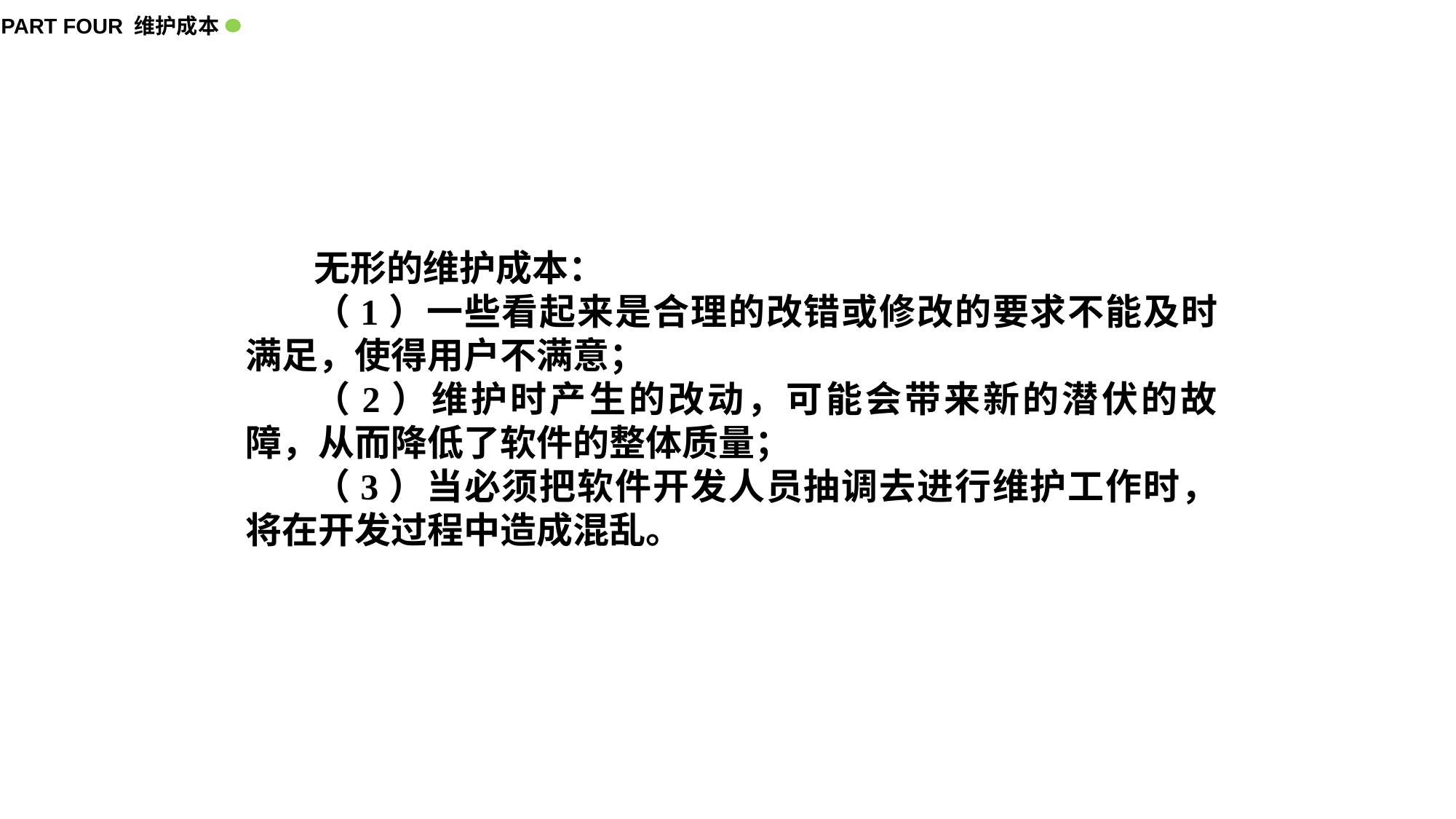

PART FOUR 维护成本

无形的维护成本：
（1）一些看起来是合理的改错或修改的要求不能及时满足，使得用户不满意；
（2）维护时产生的改动，可能会带来新的潜伏的故障，从而降低了软件的整体质量；
（3）当必须把软件开发人员抽调去进行维护工作时，将在开发过程中造成混乱。